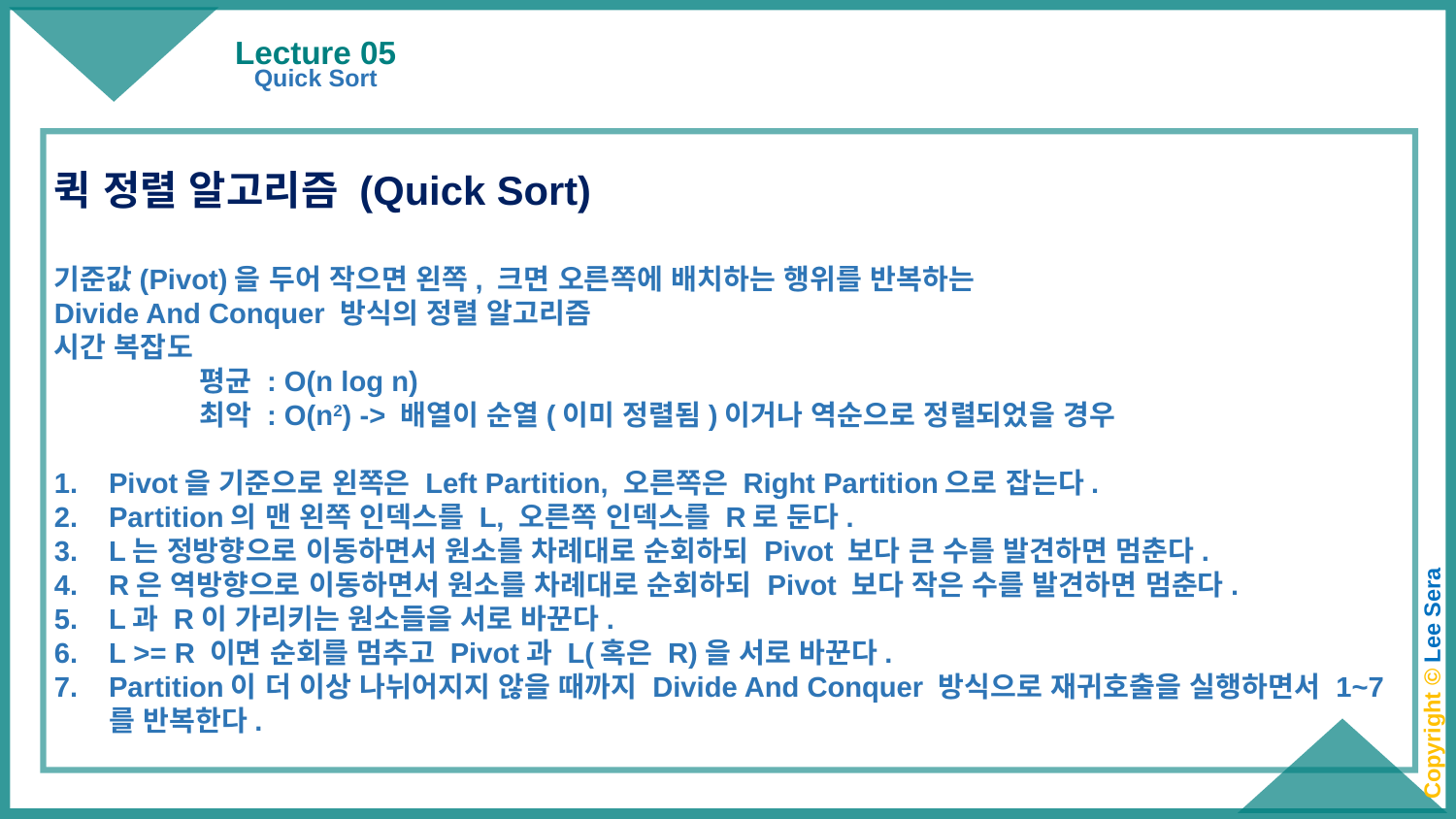

# Lecture 05
Quick Sort
퀵 정렬 알고리즘 (Quick Sort)

기준값(Pivot)을 두어 작으면 왼쪽, 크면 오른쪽에 배치하는 행위를 반복하는
Divide And Conquer 방식의 정렬 알고리즘
시간 복잡도
	평균 : O(n log n)
	최악 : O(n2) -> 배열이 순열(이미 정렬됨)이거나 역순으로 정렬되었을 경우

Pivot을 기준으로 왼쪽은 Left Partition, 오른쪽은 Right Partition으로 잡는다.
Partition의 맨 왼쪽 인덱스를 L, 오른쪽 인덱스를 R로 둔다.
L는 정방향으로 이동하면서 원소를 차례대로 순회하되 Pivot 보다 큰 수를 발견하면 멈춘다.
R은 역방향으로 이동하면서 원소를 차례대로 순회하되 Pivot 보다 작은 수를 발견하면 멈춘다.
L과 R이 가리키는 원소들을 서로 바꾼다.
L >= R 이면 순회를 멈추고 Pivot과 L(혹은 R)을 서로 바꾼다.
Partition이 더 이상 나뉘어지지 않을 때까지 Divide And Conquer 방식으로 재귀호출을 실행하면서 1~7를 반복한다.
Copyright © Lee Sera